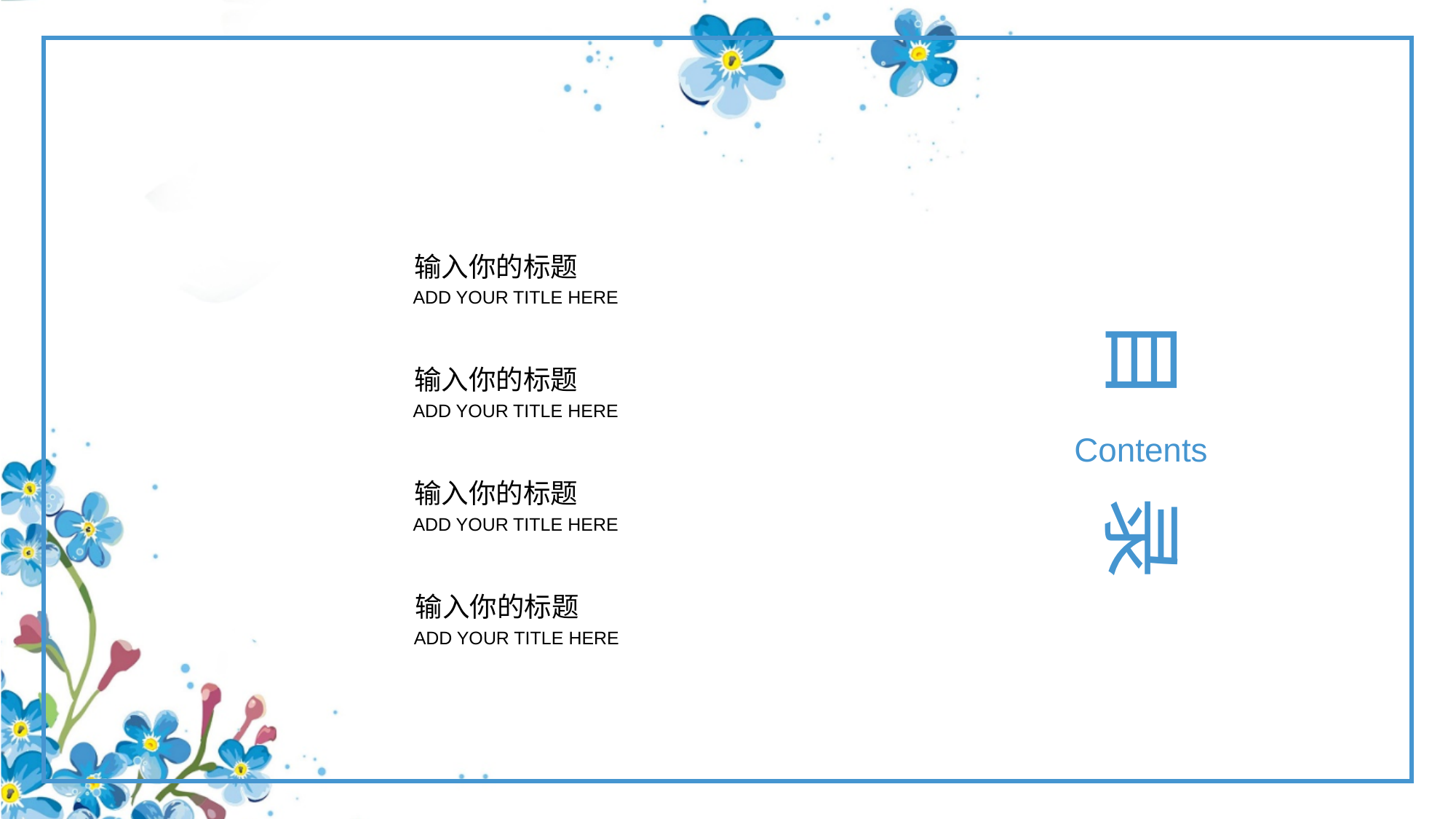

输入你的标题
ADD YOUR TITLE HERE
目     录
输入你的标题
ADD YOUR TITLE HERE
Contents
输入你的标题
ADD YOUR TITLE HERE
输入你的标题
ADD YOUR TITLE HERE